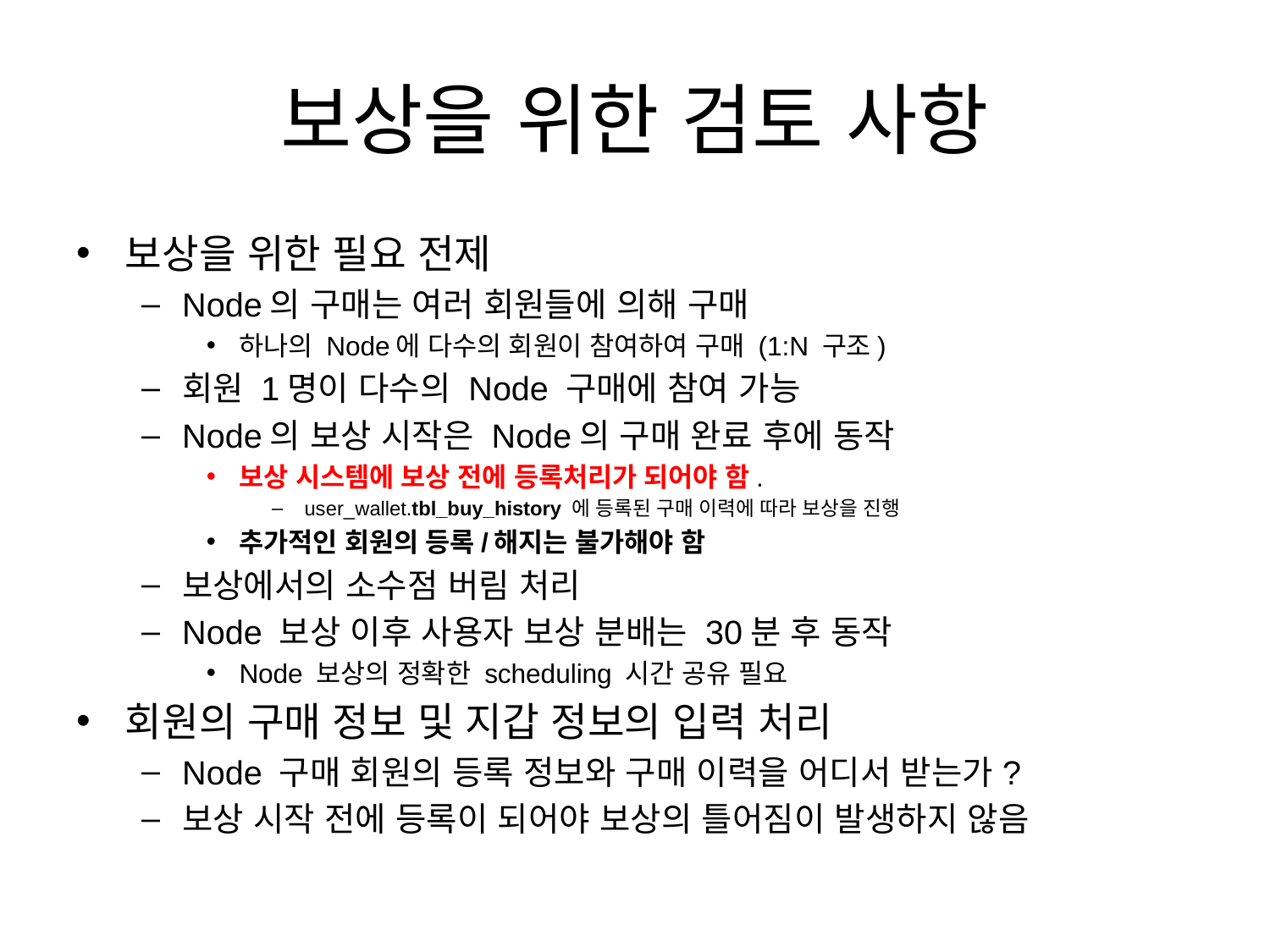

# 보상을 위한 검토 사항
보상을 위한 필요 전제
Node의 구매는 여러 회원들에 의해 구매
하나의 Node에 다수의 회원이 참여하여 구매 (1:N 구조)
회원 1명이 다수의 Node 구매에 참여 가능
Node의 보상 시작은 Node의 구매 완료 후에 동작
보상 시스템에 보상 전에 등록처리가 되어야 함.
user_wallet.tbl_buy_history 에 등록된 구매 이력에 따라 보상을 진행
추가적인 회원의 등록/해지는 불가해야 함
보상에서의 소수점 버림 처리
Node 보상 이후 사용자 보상 분배는 30분 후 동작
Node 보상의 정확한 scheduling 시간 공유 필요
회원의 구매 정보 및 지갑 정보의 입력 처리
Node 구매 회원의 등록 정보와 구매 이력을 어디서 받는가?
보상 시작 전에 등록이 되어야 보상의 틀어짐이 발생하지 않음